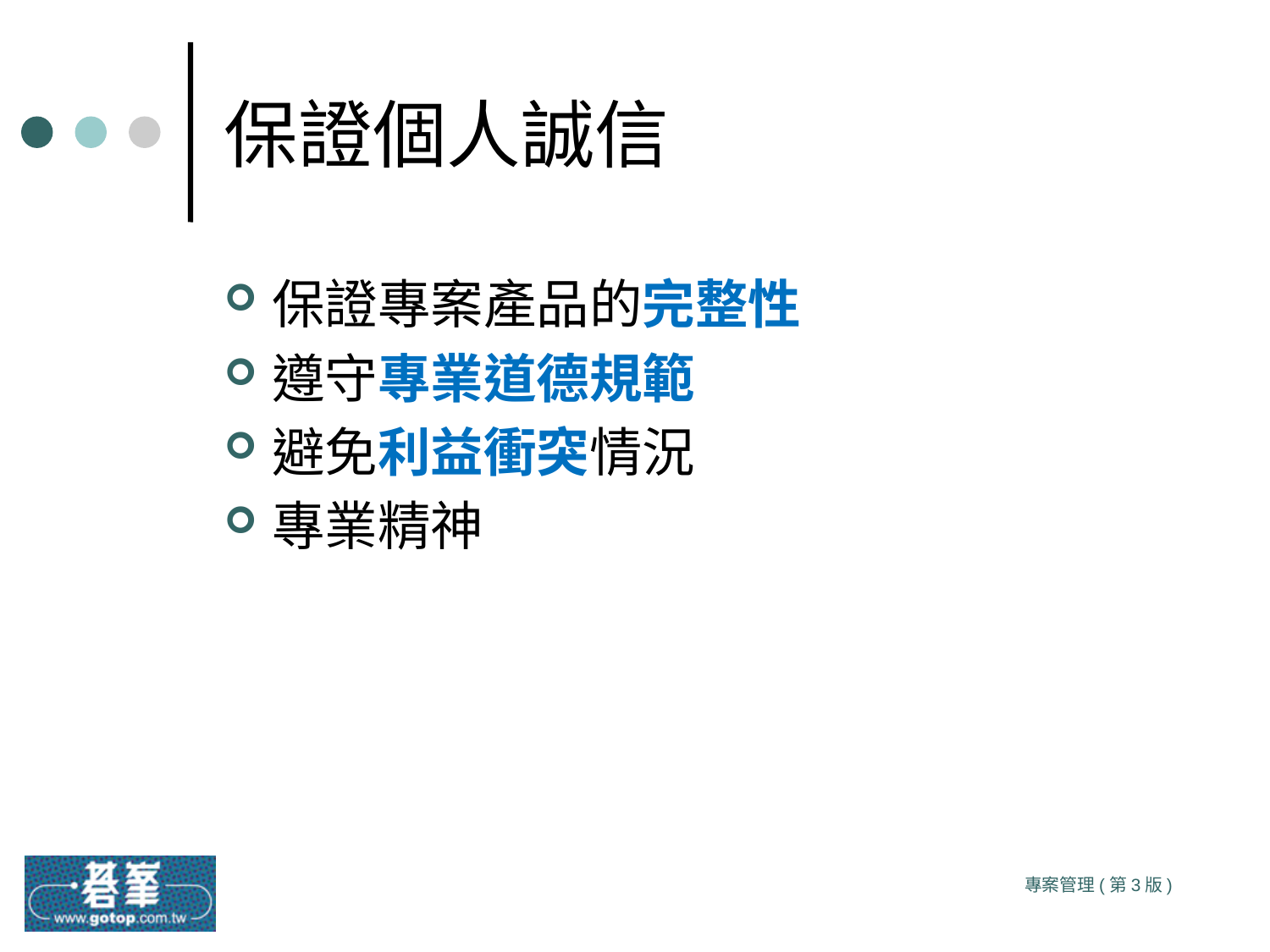

# 保證個人誠信
保證專案產品的完整性
遵守專業道德規範
避免利益衝突情況
專業精神
專案管理(第3版)